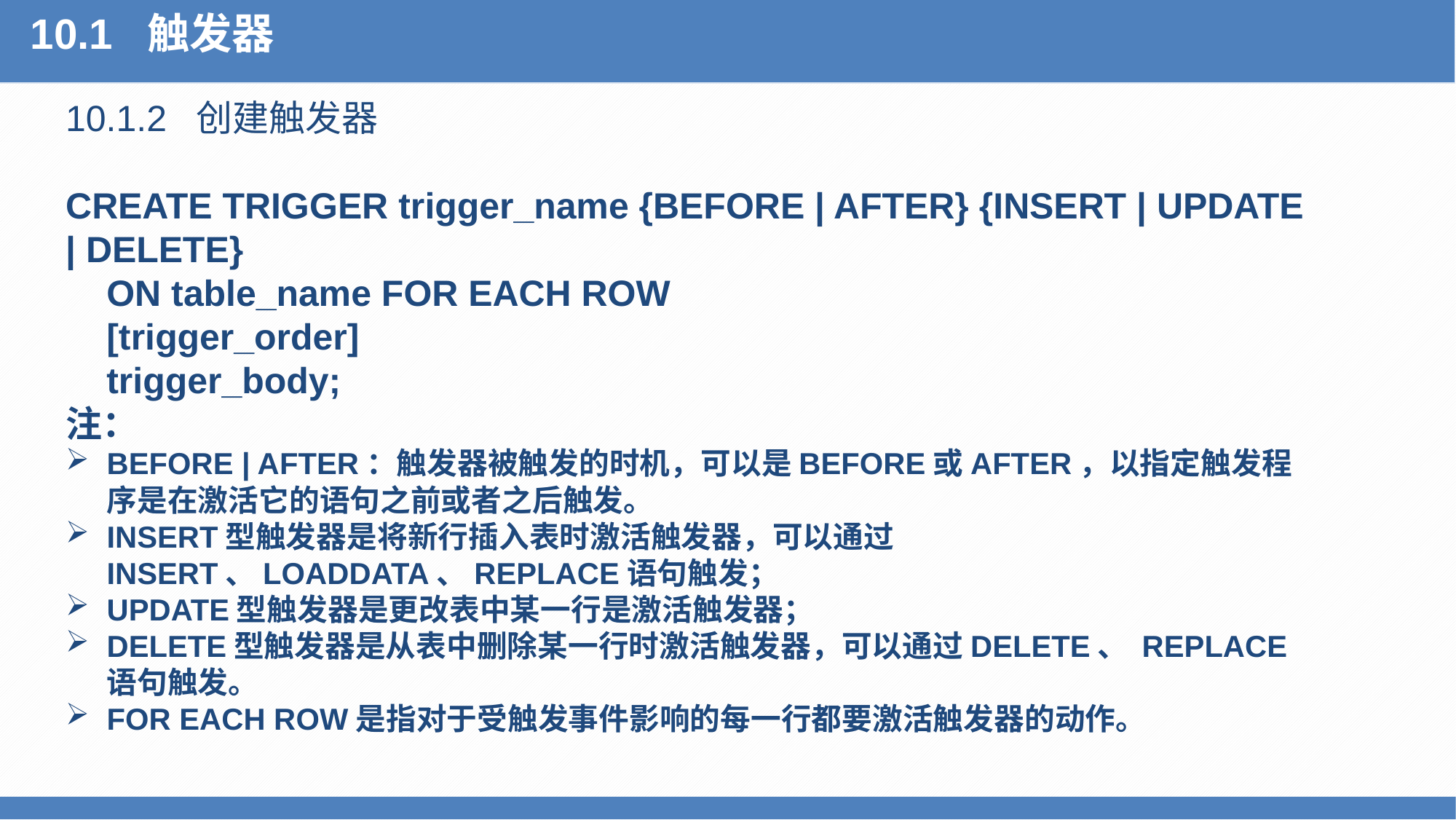

10.1  触发器

10.1.2  创建触发器

CREATE TRIGGER trigger_name {BEFORE | AFTER} {INSERT | UPDATE | DELETE}
    ON table_name FOR EACH ROW
    [trigger_order]
    trigger_body;
注：
BEFORE | AFTER：触发器被触发的时机，可以是BEFORE或AFTER，以指定触发程序是在激活它的语句之前或者之后触发。
INSERT型触发器是将新行插入表时激活触发器，可以通过INSERT、LOADDATA、REPLACE语句触发；
UPDATE型触发器是更改表中某一行是激活触发器；
DELETE型触发器是从表中删除某一行时激活触发器，可以通过DELETE、 REPLACE语句触发。
FOR EACH ROW是指对于受触发事件影响的每一行都要激活触发器的动作。